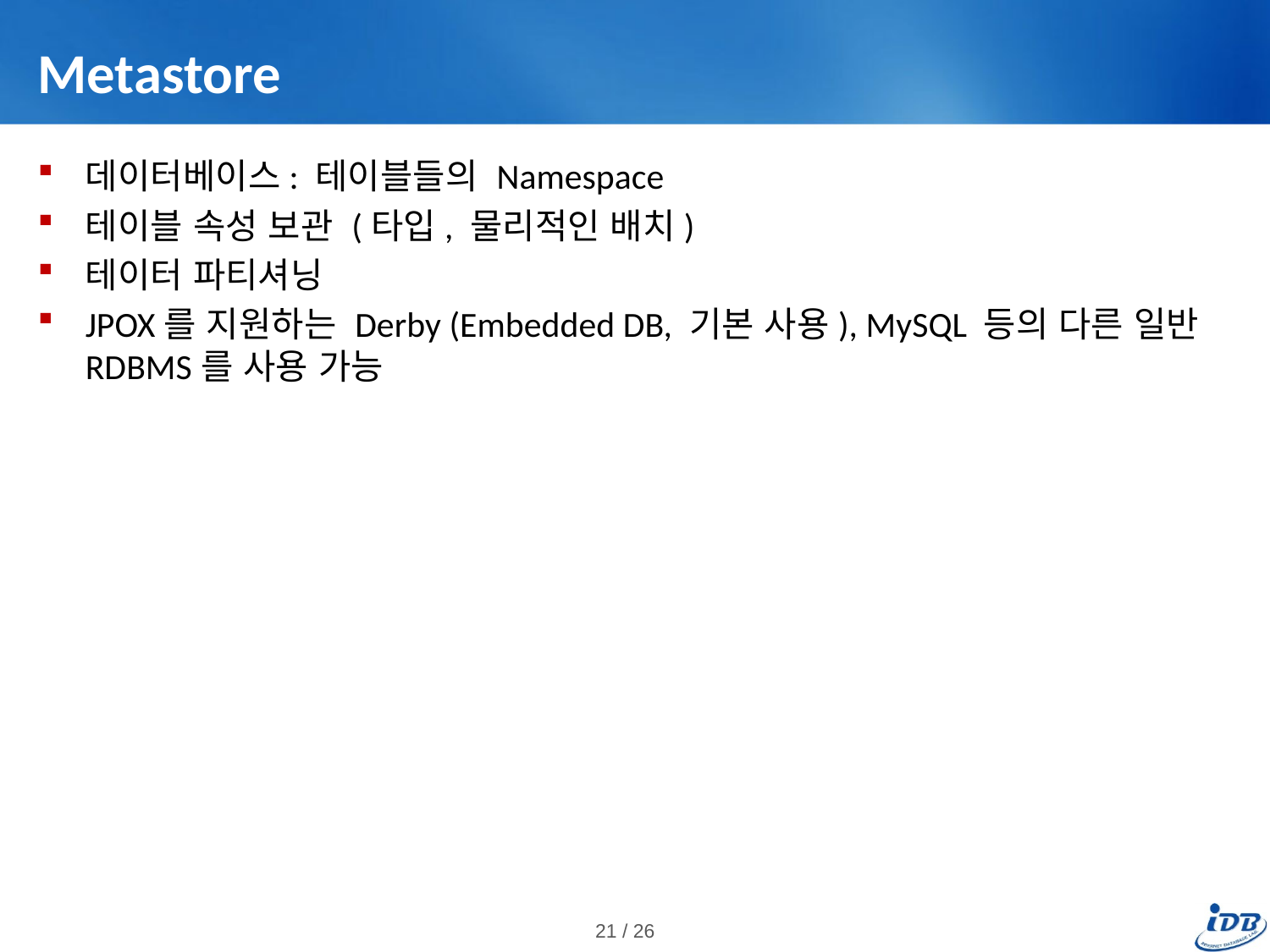

# Metastore
데이터베이스: 테이블들의 Namespace
테이블 속성 보관 (타입, 물리적인 배치)
테이터 파티셔닝
JPOX를 지원하는 Derby (Embedded DB, 기본 사용), MySQL 등의 다른 일반 RDBMS를 사용 가능